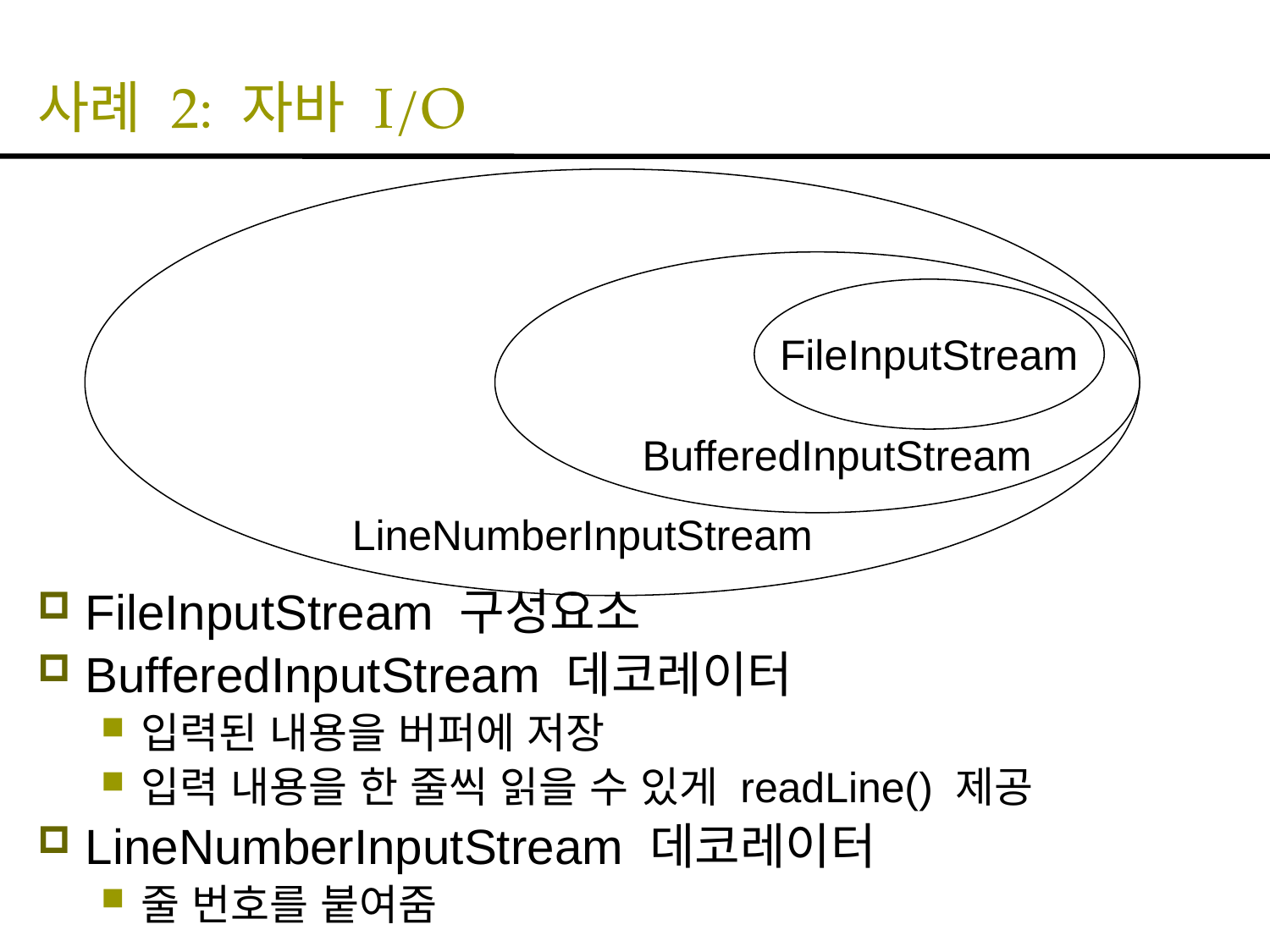

# 사례 2: 자바 I/O

FileInputStream 구성요소
BufferedInputStream 데코레이터
입력된 내용을 버퍼에 저장
입력 내용을 한 줄씩 읽을 수 있게 readLine() 제공
LineNumberInputStream 데코레이터
줄 번호를 붙여줌

LineNumberInputStream

BufferedInputStream

FileInputStream